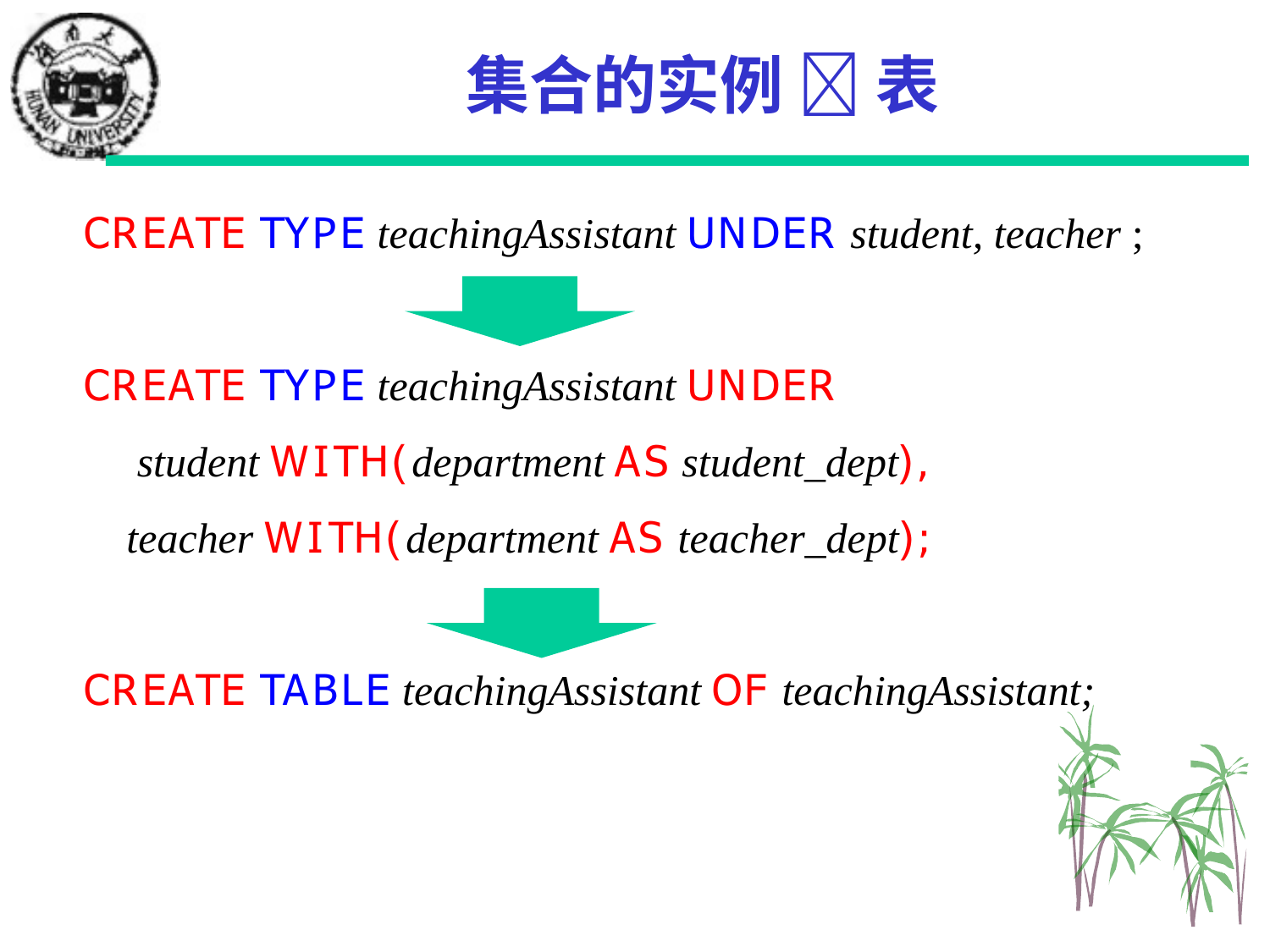

# 集合的实例 ⇒ 表
CREATE TYPE teachingAssistant UNDER student, teacher ;

CREATE TYPE teachingAssistant UNDER
     student WITH(department AS student_dept),
    teacher WITH(department AS teacher_dept);

CREATE TABLE teachingAssistant OF teachingAssistant;